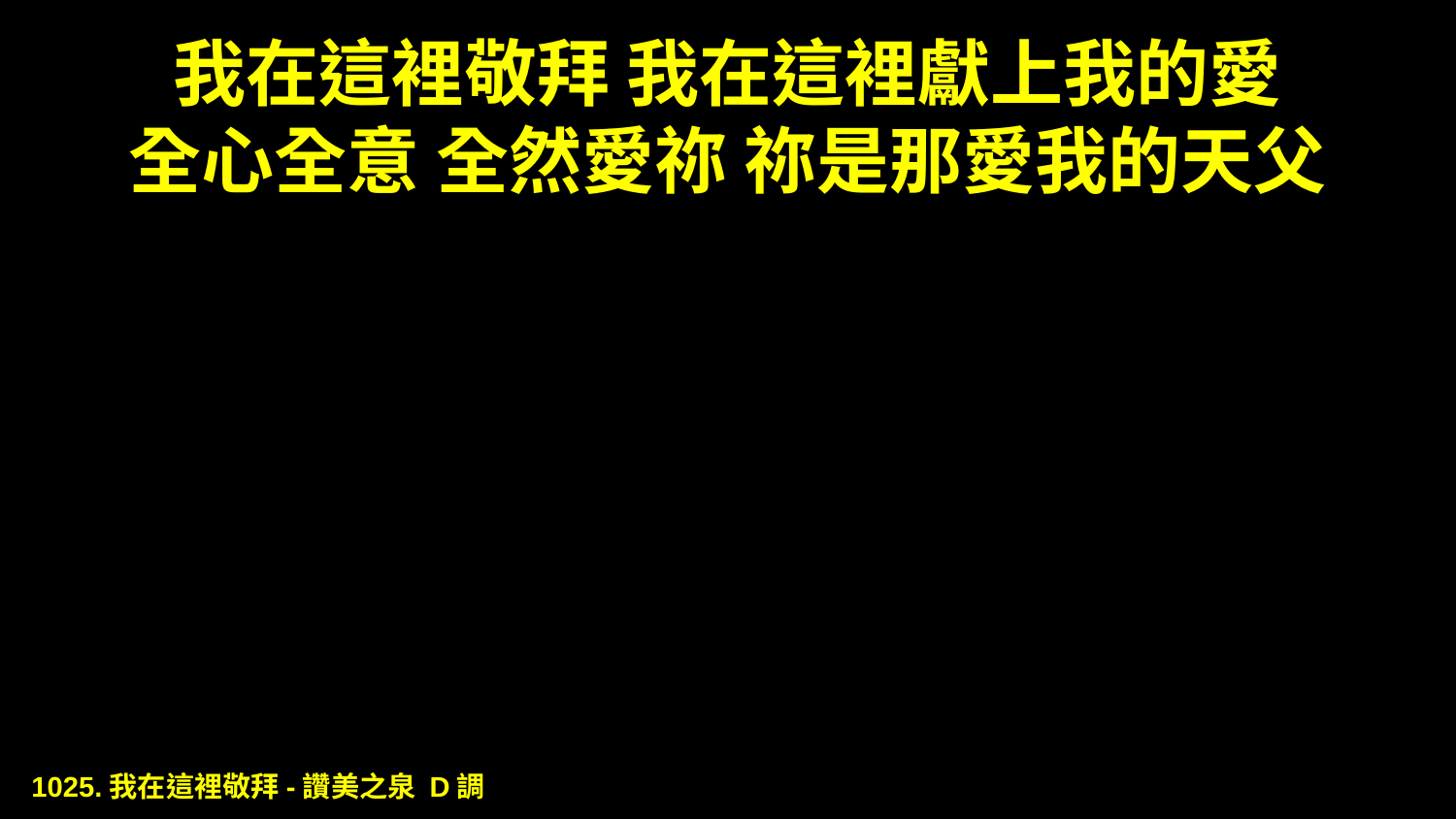

# 我在這裡敬拜 我在這裡獻上我的愛 全心全意 全然愛祢 祢是那愛我的天父
1025.我在這裡敬拜-讚美之泉 D調